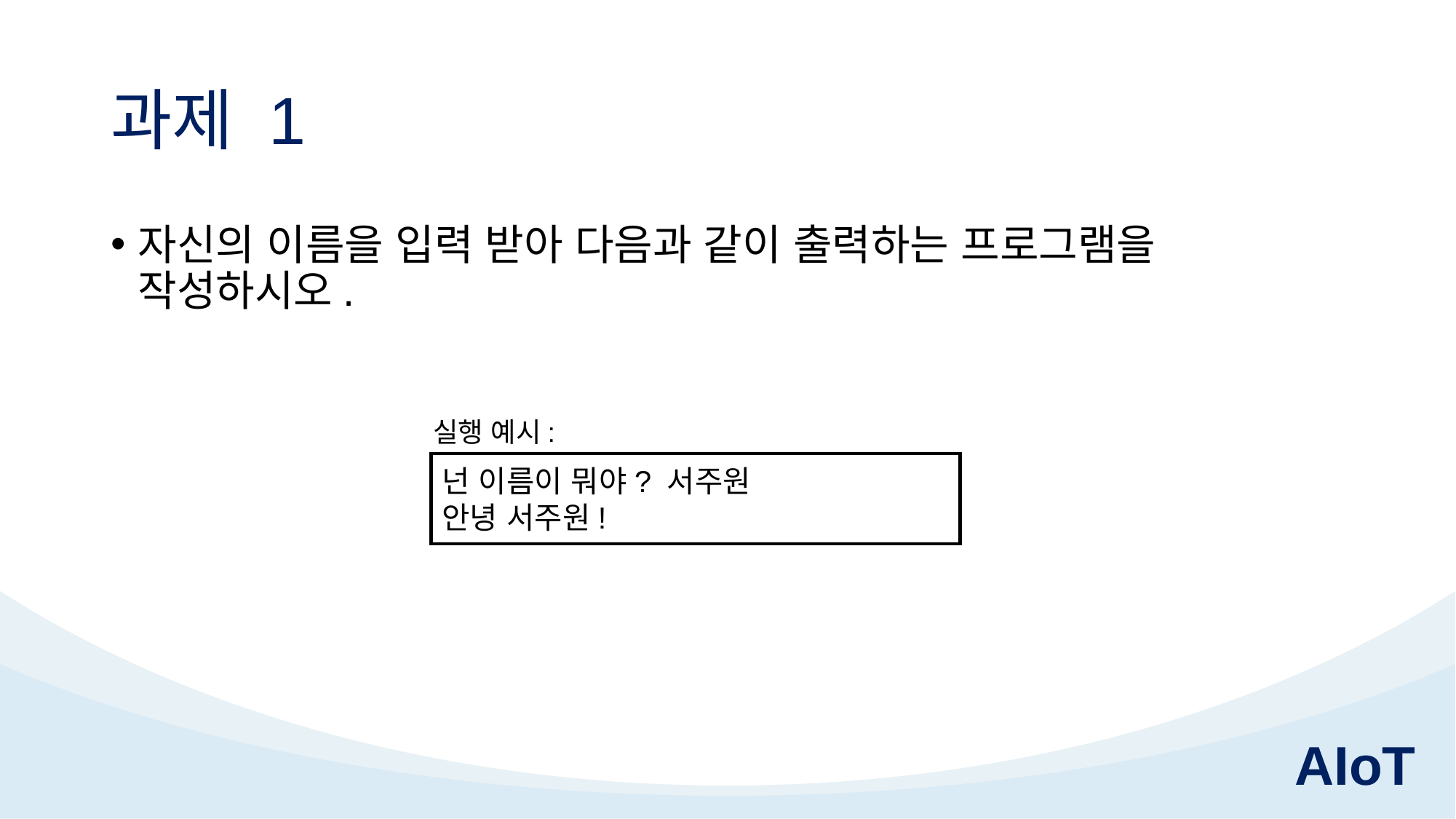

# 과제 1
자신의 이름을 입력 받아 다음과 같이 출력하는 프로그램을 작성하시오.
실행 예시:
넌 이름이 뭐야? 서주원
안녕 서주원!